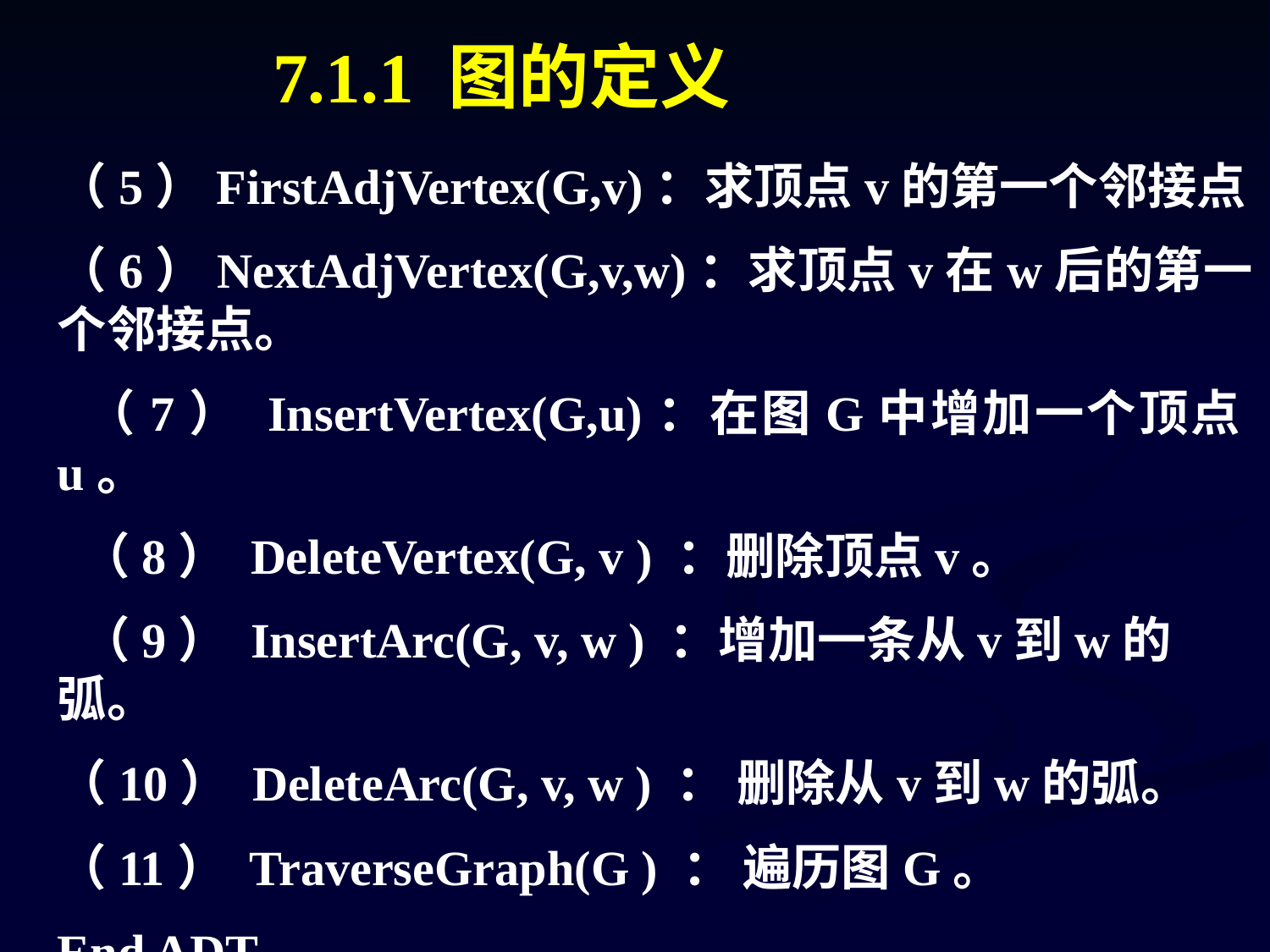

7.1.1 图的定义
（5）FirstAdjVertex(G,v)：求顶点v的第一个邻接点
（6）NextAdjVertex(G,v,w)：求顶点v在w后的第一个邻接点。
 （7） InsertVertex(G,u)：在图G中增加一个顶点u。
 （8） DeleteVertex(G, v ) ：删除顶点v。
 （9） InsertArc(G, v, w ) ：增加一条从v到w的弧。
（10） DeleteArc(G, v, w ) ： 删除从v到w的弧。
（11） TraverseGraph(G ) ： 遍历图G。
End ADT
10